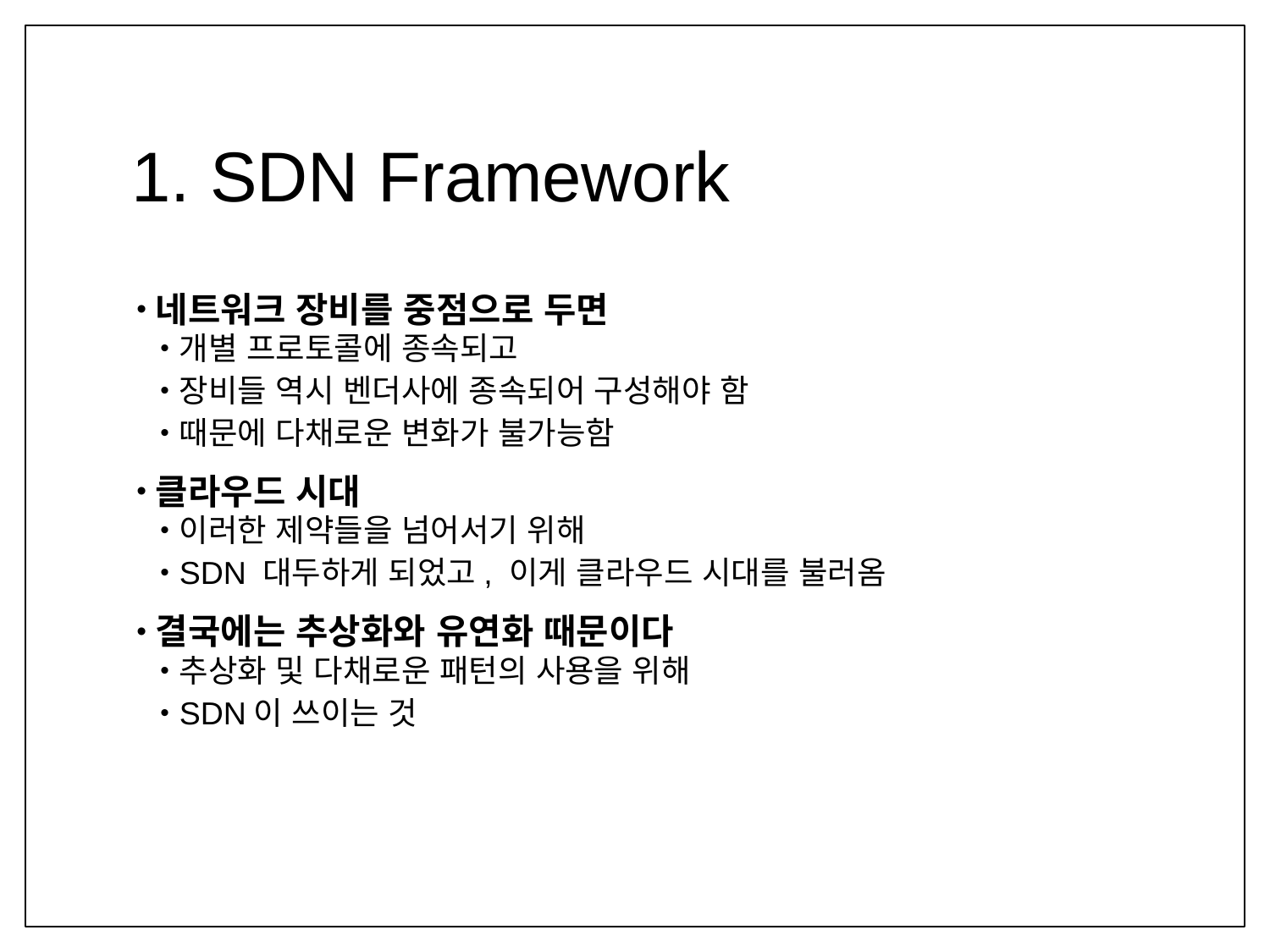

# 1. SDN Framework
네트워크 장비를 중점으로 두면
개별 프로토콜에 종속되고
장비들 역시 벤더사에 종속되어 구성해야 함
때문에 다채로운 변화가 불가능함
클라우드 시대
이러한 제약들을 넘어서기 위해
SDN 대두하게 되었고, 이게 클라우드 시대를 불러옴
결국에는 추상화와 유연화 때문이다
추상화 및 다채로운 패턴의 사용을 위해
SDN이 쓰이는 것